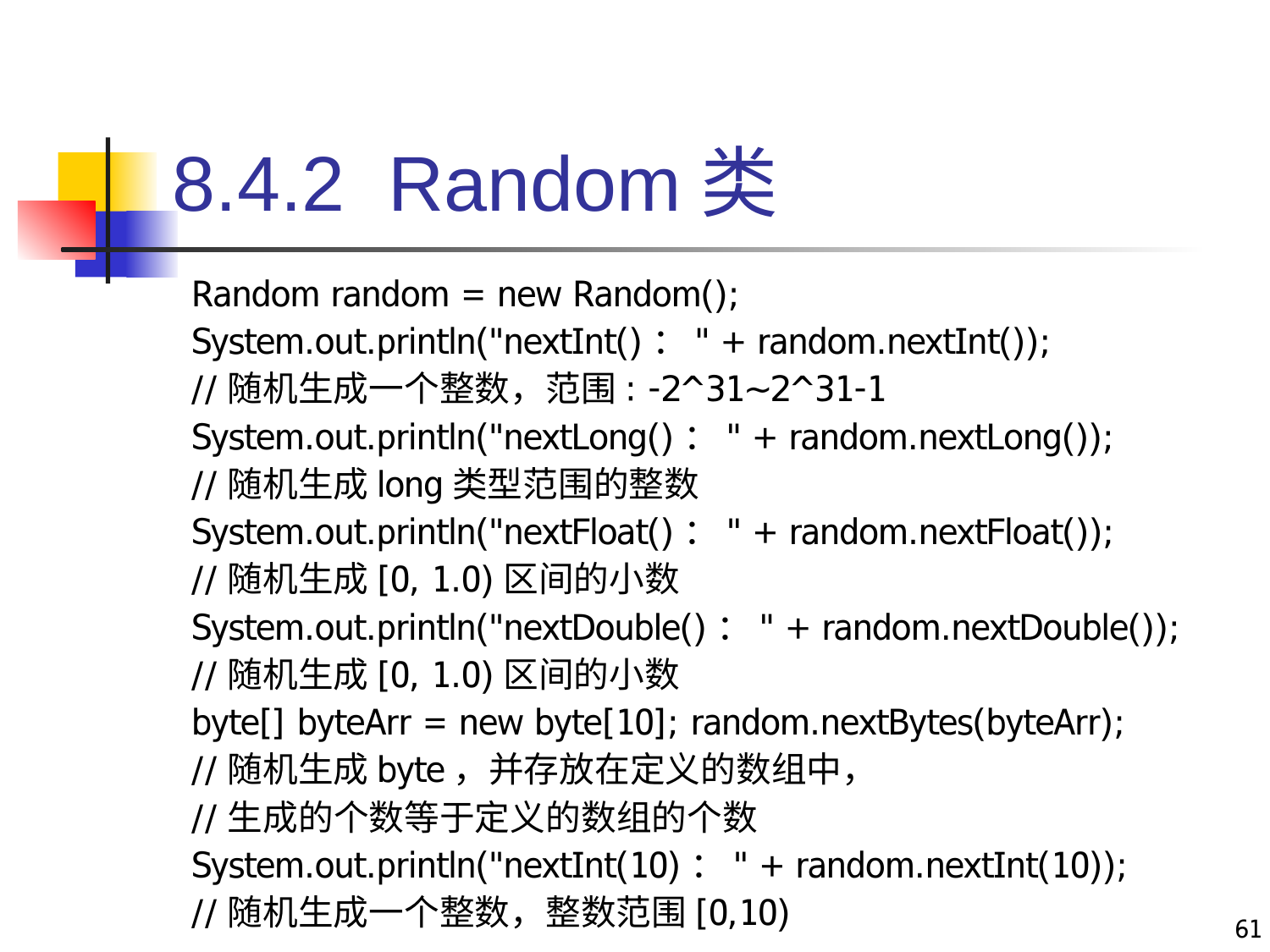

# 8.4.2  Random类
Random random = new Random();
System.out.println("nextInt()：" + random.nextInt());
//随机生成一个整数，范围: -2^31~2^31-1
System.out.println("nextLong()：" + random.nextLong());
//随机生成long类型范围的整数
System.out.println("nextFloat()：" + random.nextFloat());
//随机生成[0, 1.0)区间的小数
System.out.println("nextDouble()：" + random.nextDouble());
//随机生成[0, 1.0)区间的小数
byte[] byteArr = new byte[10]; random.nextBytes(byteArr);
//随机生成byte，并存放在定义的数组中，
//生成的个数等于定义的数组的个数
System.out.println("nextInt(10)：" + random.nextInt(10));
//随机生成一个整数，整数范围[0,10)
61